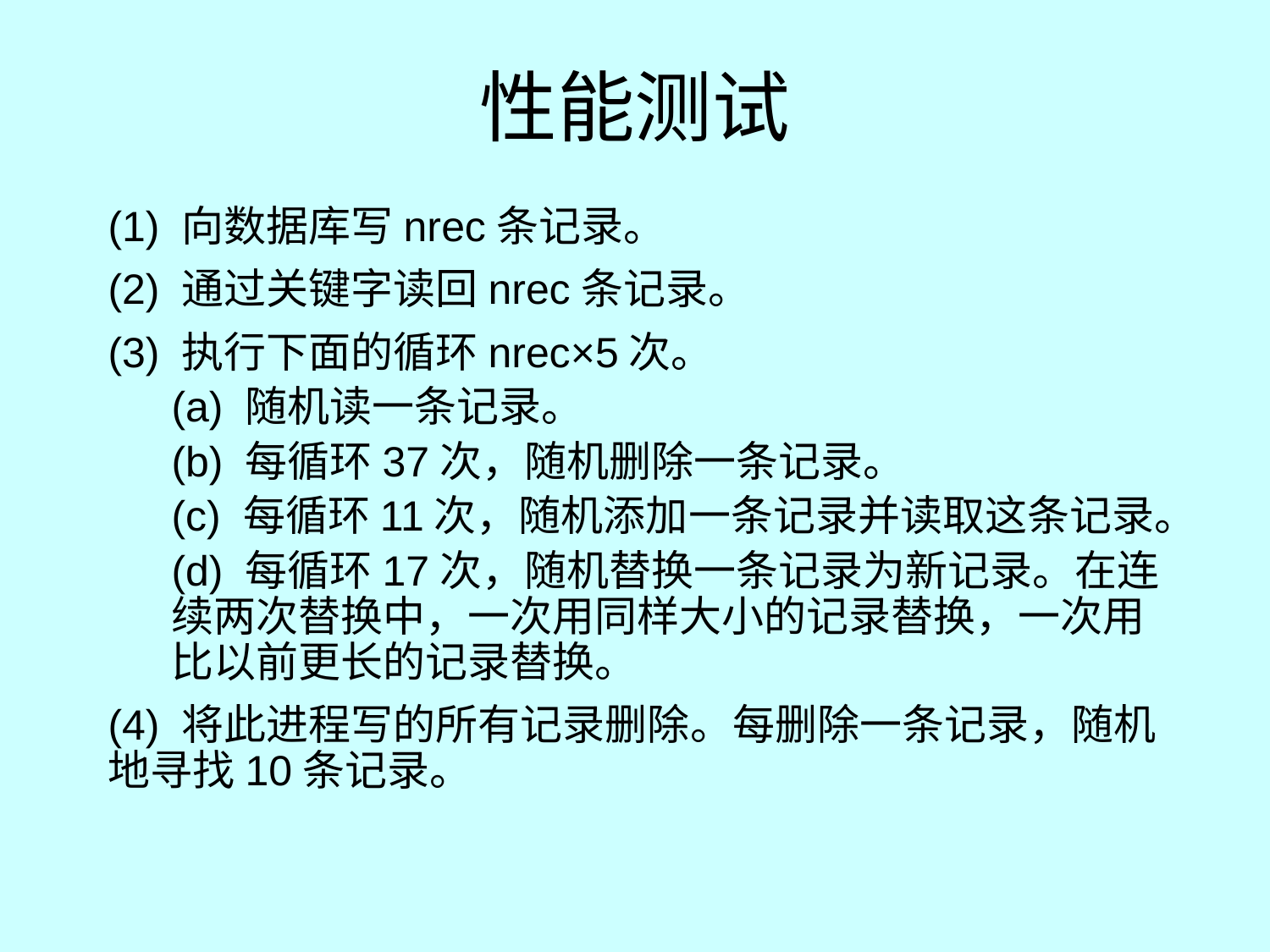

# 性能测试
(1) 向数据库写nrec条记录。
(2) 通过关键字读回nrec条记录。
(3) 执行下面的循环nrec×5次。
(a) 随机读一条记录。
(b) 每循环37次，随机删除一条记录。
(c) 每循环11次，随机添加一条记录并读取这条记录。
(d) 每循环17次，随机替换一条记录为新记录。在连续两次替换中，一次用同样大小的记录替换，一次用比以前更长的记录替换。
(4) 将此进程写的所有记录删除。每删除一条记录，随机地寻找10条记录。